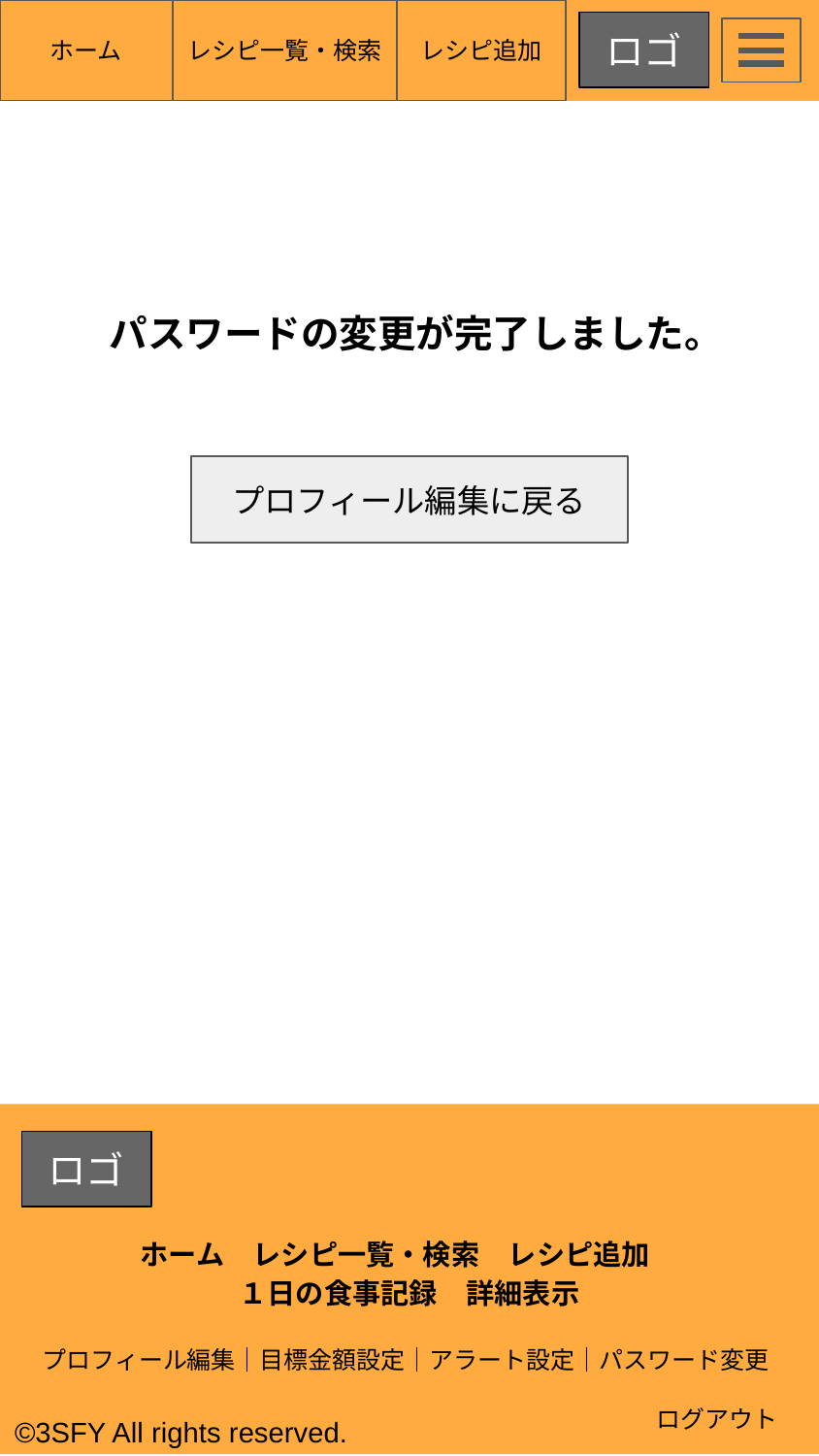

レシピ一覧・検索
レシピ登録
レシピ追加
ホーム
ホーム
ホーム
一覧・検索
一覧・検索
登録
登録
ロゴ

パスワードの変更が完了しました。
プロフィール編集に戻る

©3SFY All rights reserved.
ロゴ
ホーム　レシピ一覧・検索　レシピ追加
１日の食事記録　詳細表示
プロフィール編集｜目標金額設定｜アラート設定｜パスワード変更

ログアウト